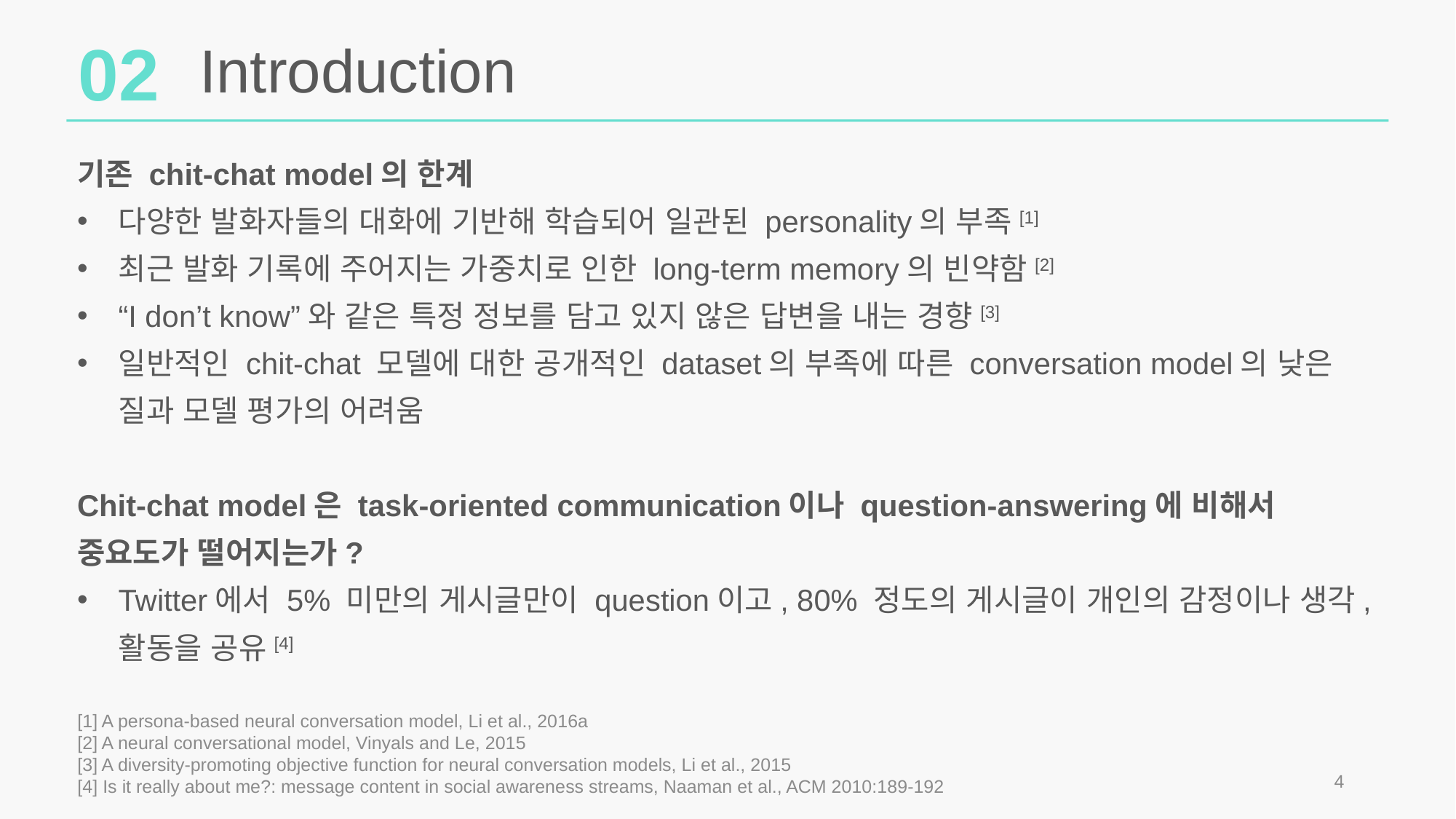

02
Introduction

기존 chit-chat model의 한계
다양한 발화자들의 대화에 기반해 학습되어 일관된 personality의 부족[1]
최근 발화 기록에 주어지는 가중치로 인한 long-term memory의 빈약함[2]
“I don’t know”와 같은 특정 정보를 담고 있지 않은 답변을 내는 경향[3]
일반적인 chit-chat 모델에 대한 공개적인 dataset의 부족에 따른 conversation model의 낮은 질과 모델 평가의 어려움

Chit-chat model은 task-oriented communication이나 question-answering에 비해서 중요도가 떨어지는가?
Twitter에서 5% 미만의 게시글만이 question이고, 80% 정도의 게시글이 개인의 감정이나 생각, 활동을 공유[4]
[1] A persona-based neural conversation model, Li et al., 2016a
[2] A neural conversational model, Vinyals and Le, 2015
[3] A diversity-promoting objective function for neural conversation models, Li et al., 2015
[4] Is it really about me?: message content in social awareness streams, Naaman et al., ACM 2010:189-192
4